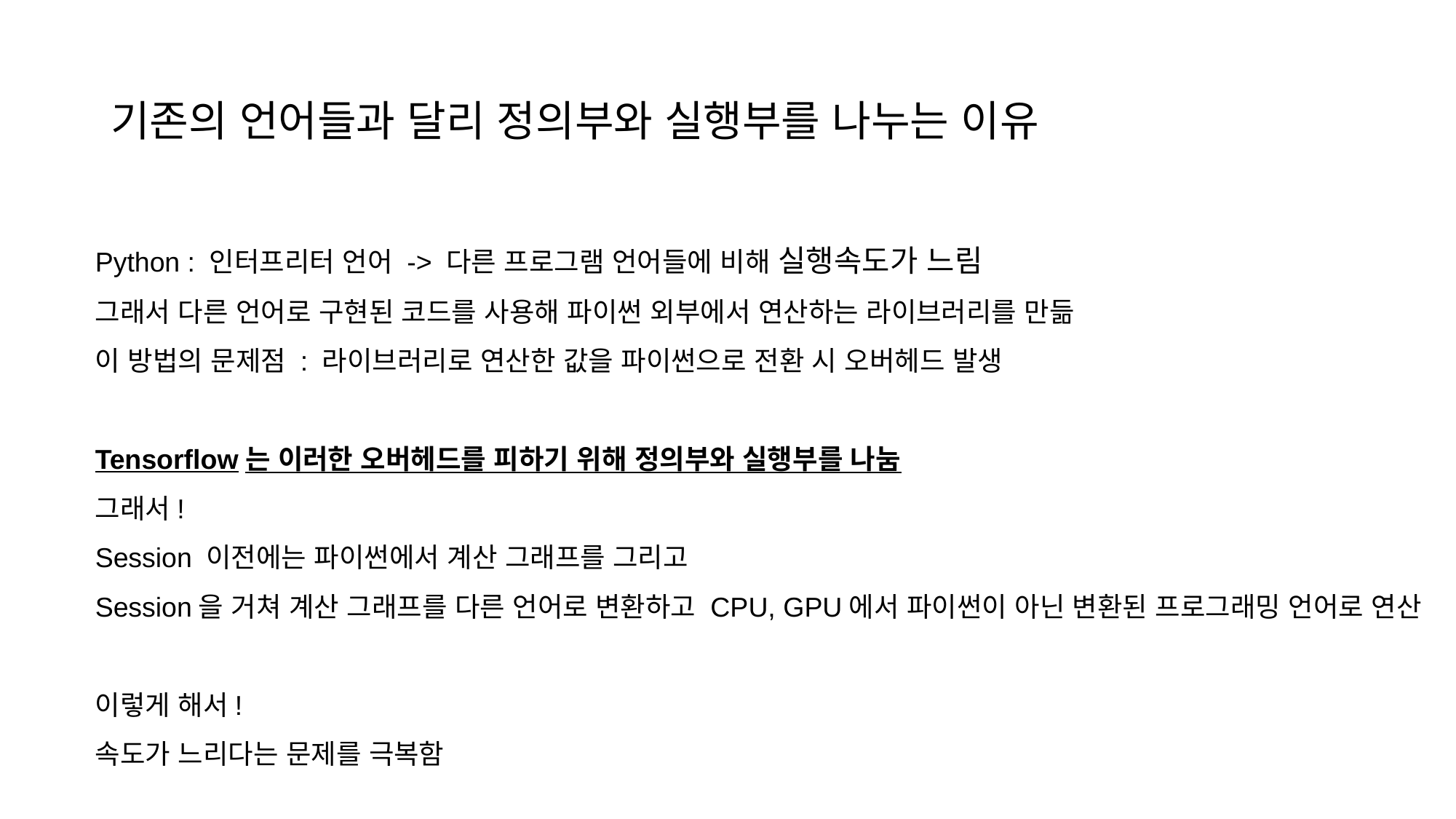

# 기존의 언어들과 달리 정의부와 실행부를 나누는 이유
Python : 인터프리터 언어 -> 다른 프로그램 언어들에 비해 실행속도가 느림
그래서 다른 언어로 구현된 코드를 사용해 파이썬 외부에서 연산하는 라이브러리를 만듦
이 방법의 문제점 : 라이브러리로 연산한 값을 파이썬으로 전환 시 오버헤드 발생

Tensorflow는 이러한 오버헤드를 피하기 위해 정의부와 실행부를 나눔
그래서!
Session 이전에는 파이썬에서 계산 그래프를 그리고
Session을 거쳐 계산 그래프를 다른 언어로 변환하고 CPU, GPU에서 파이썬이 아닌 변환된 프로그래밍 언어로 연산

이렇게 해서!
속도가 느리다는 문제를 극복함